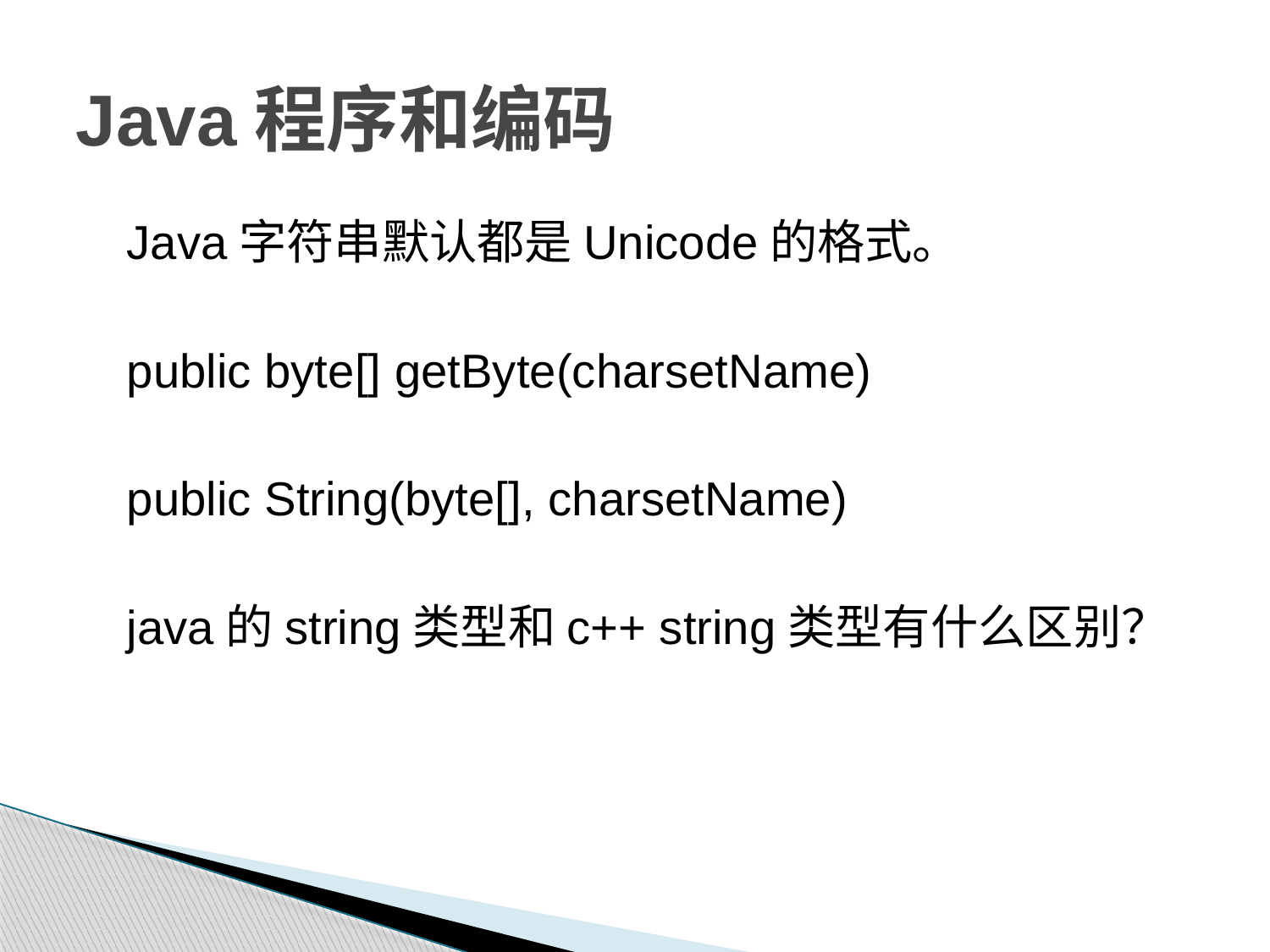

# Java程序和编码
	Java字符串默认都是Unicode的格式。

	public byte[] getByte(charsetName)

	public String(byte[], charsetName)

	java的string类型和c++ string类型有什么区别？